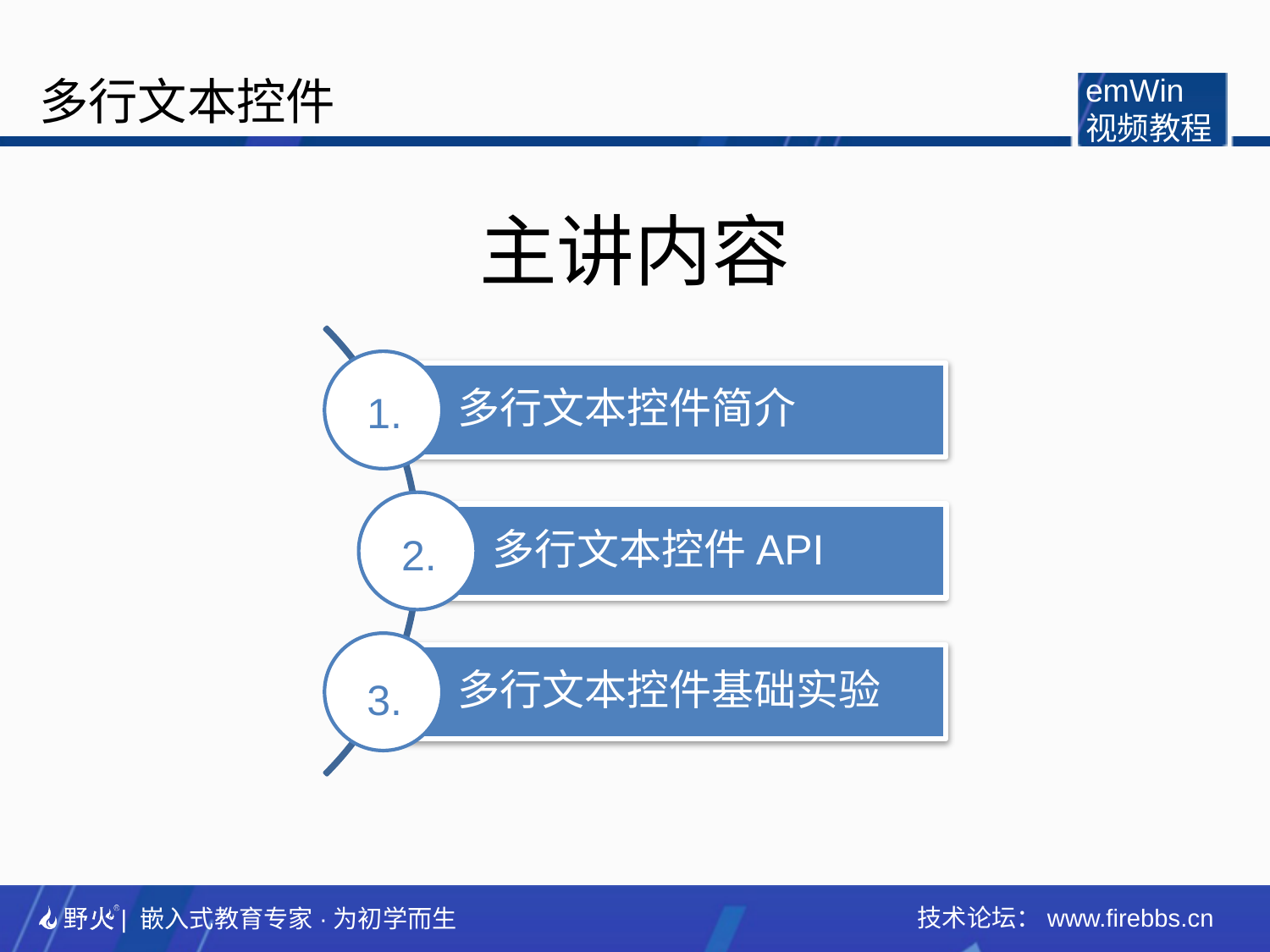

多行文本控件
emWin
视频教程
主讲内容
多行文本控件简介
多行文本控件API
多行文本控件基础实验
1.
2.
3.